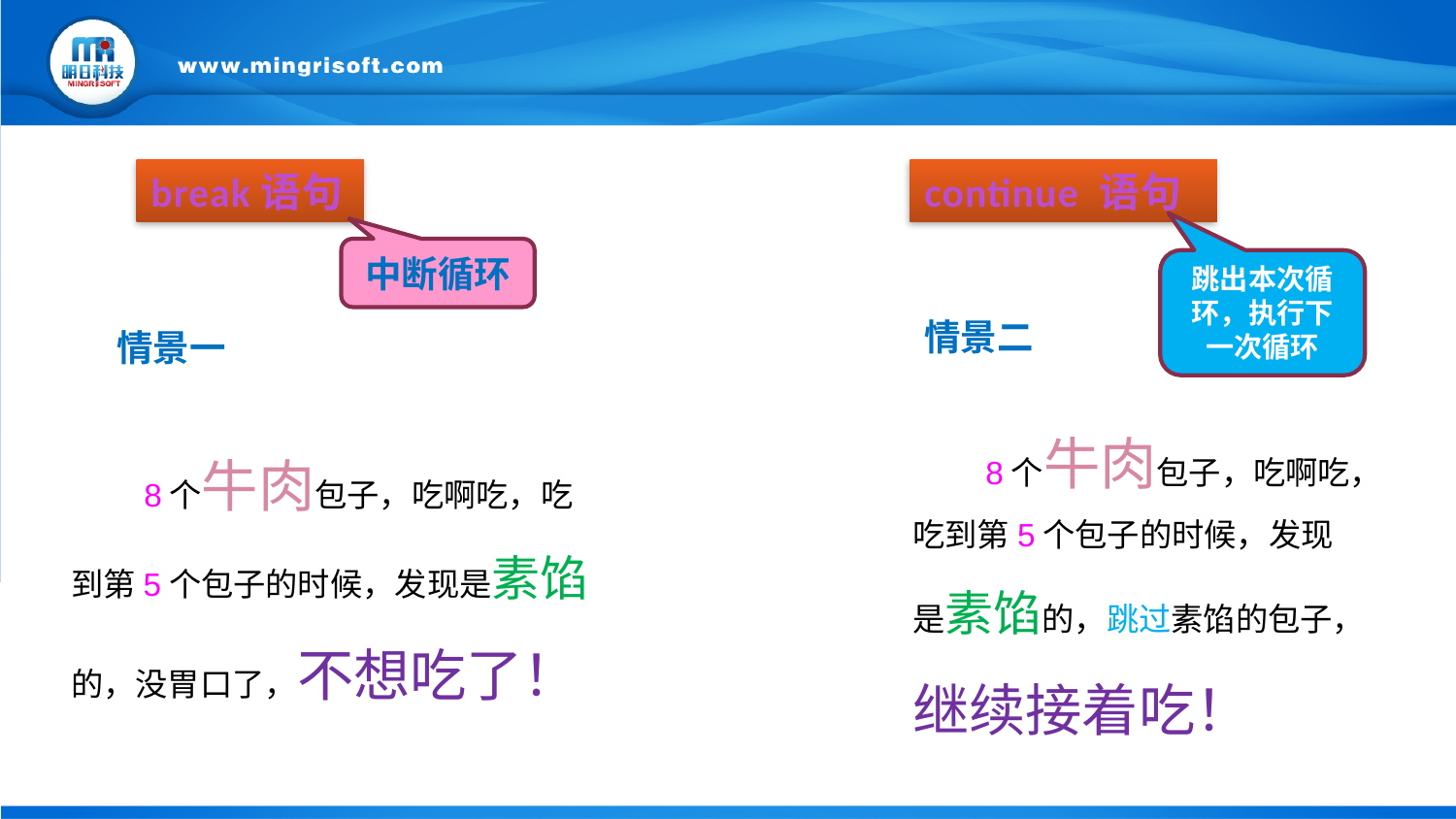

break语句
continue 语句
中断循环
跳出本次循环，执行下一次循环
情景二
情景一
8个牛肉包子，吃啊吃，吃到第5个包子的时候，发现是素馅的，跳过素馅的包子，继续接着吃！
8个牛肉包子，吃啊吃，吃到第5个包子的时候，发现是素馅的，没胃口了，不想吃了！